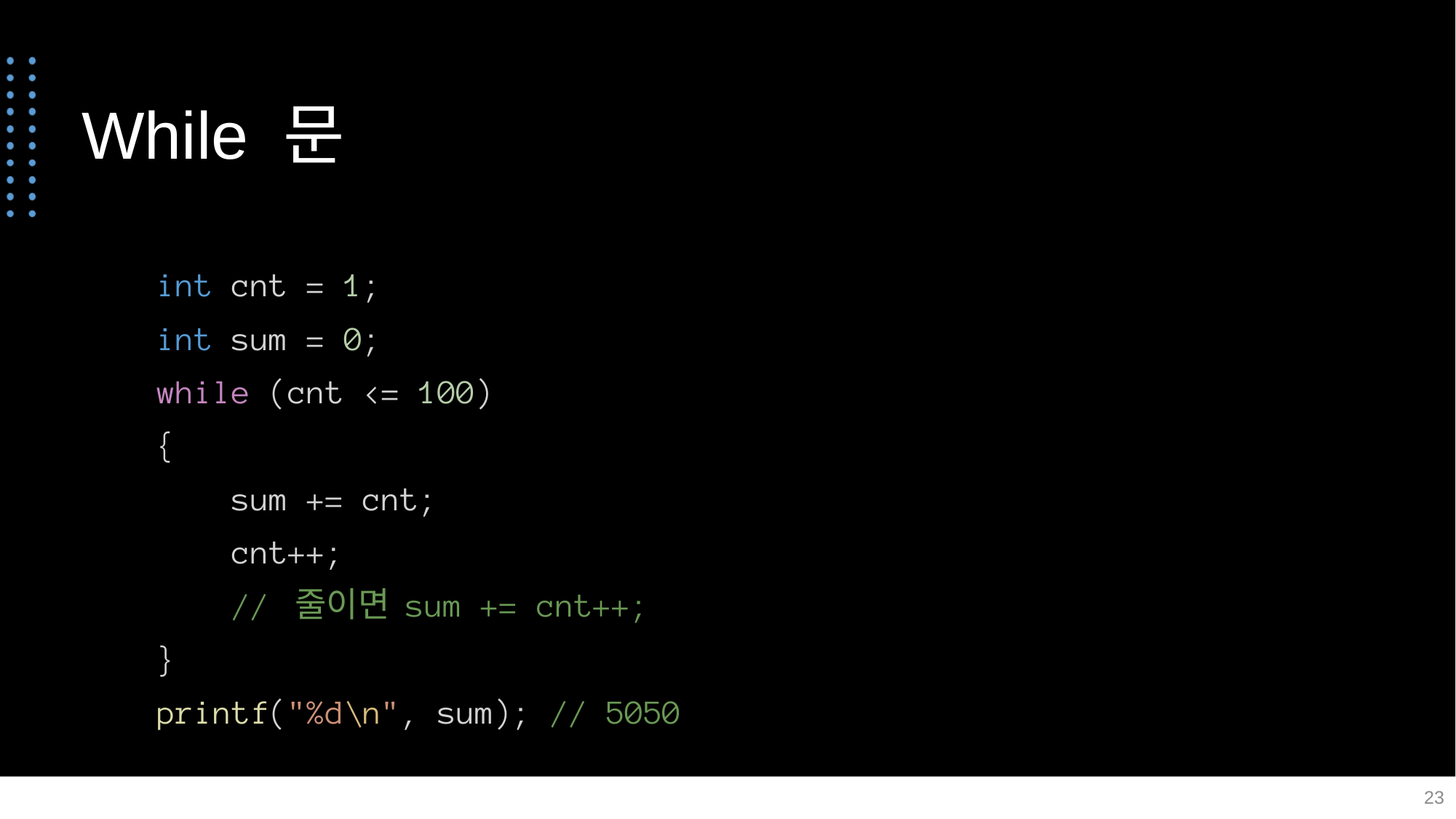

# While 문
    int cnt = 1;
    int sum = 0;
    while (cnt <= 100)
    {
        sum += cnt;
        cnt++;
        // 줄이면 sum += cnt++;
    }
    printf("%d\n", sum); // 5050
23